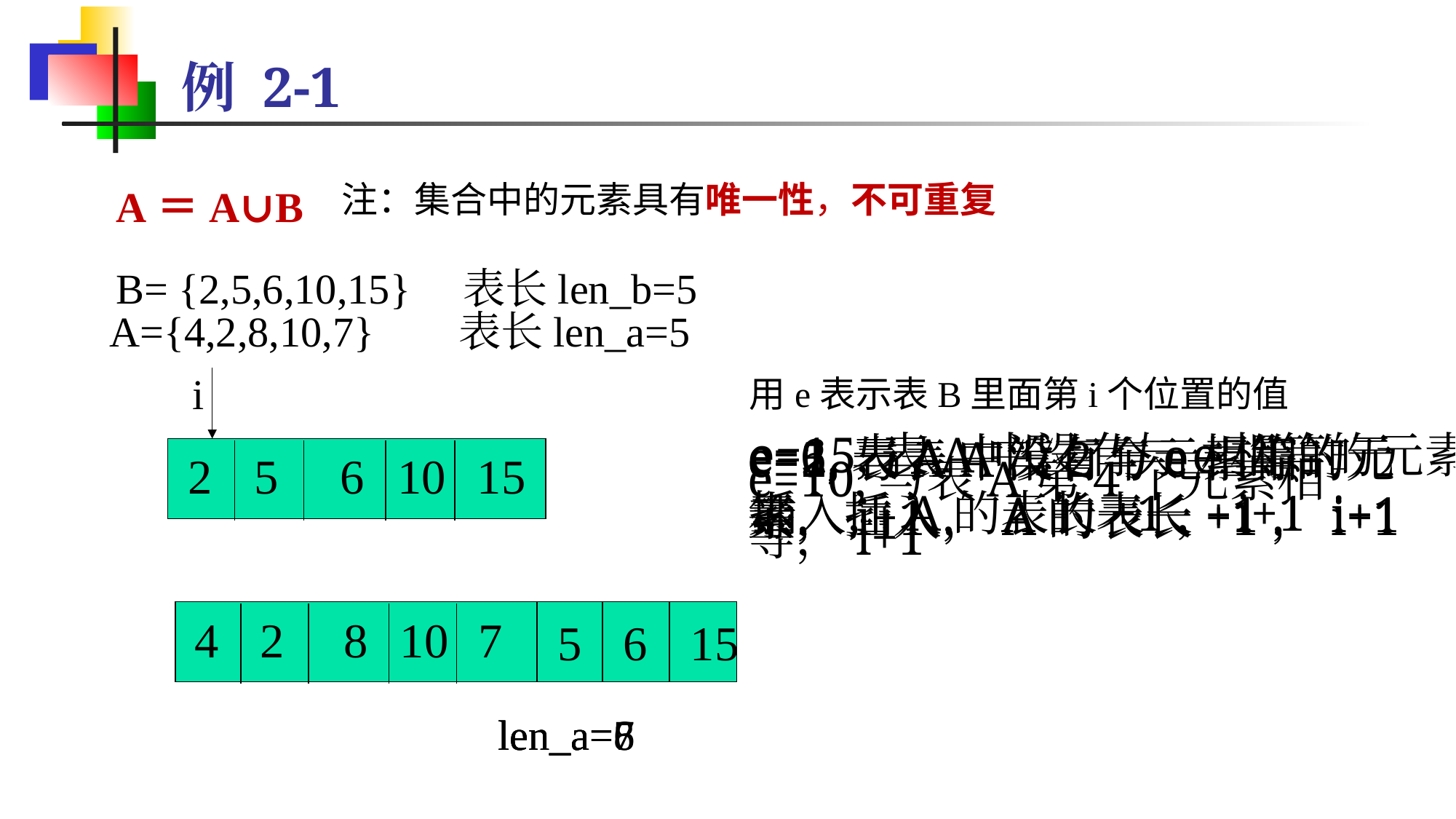

例 2-1
A＝A∪B
注：集合中的元素具有唯一性，不可重复
B= {2,5,6,10,15}    表长len_b=5
A={4,2,8,10,7}       表长len_a=5
用e表示表B里面第i个位置的值
i
e=15,表A中没有与e相等的元素，插入，A的表长+1，i+1
e=6,表A中没有与e相等的元素，插入，A的表长+1，i+1
e=2,与表A第2个元素相等，i+1
e=5,表A中没有与e相等的元素，插入，A的表长+1，i+1

2
5
6
10
15
e=10,与表A第4个元素相等，i+1

4
2
8
10
7

5

6

15
len_a=6
len_a=7
len_a=8